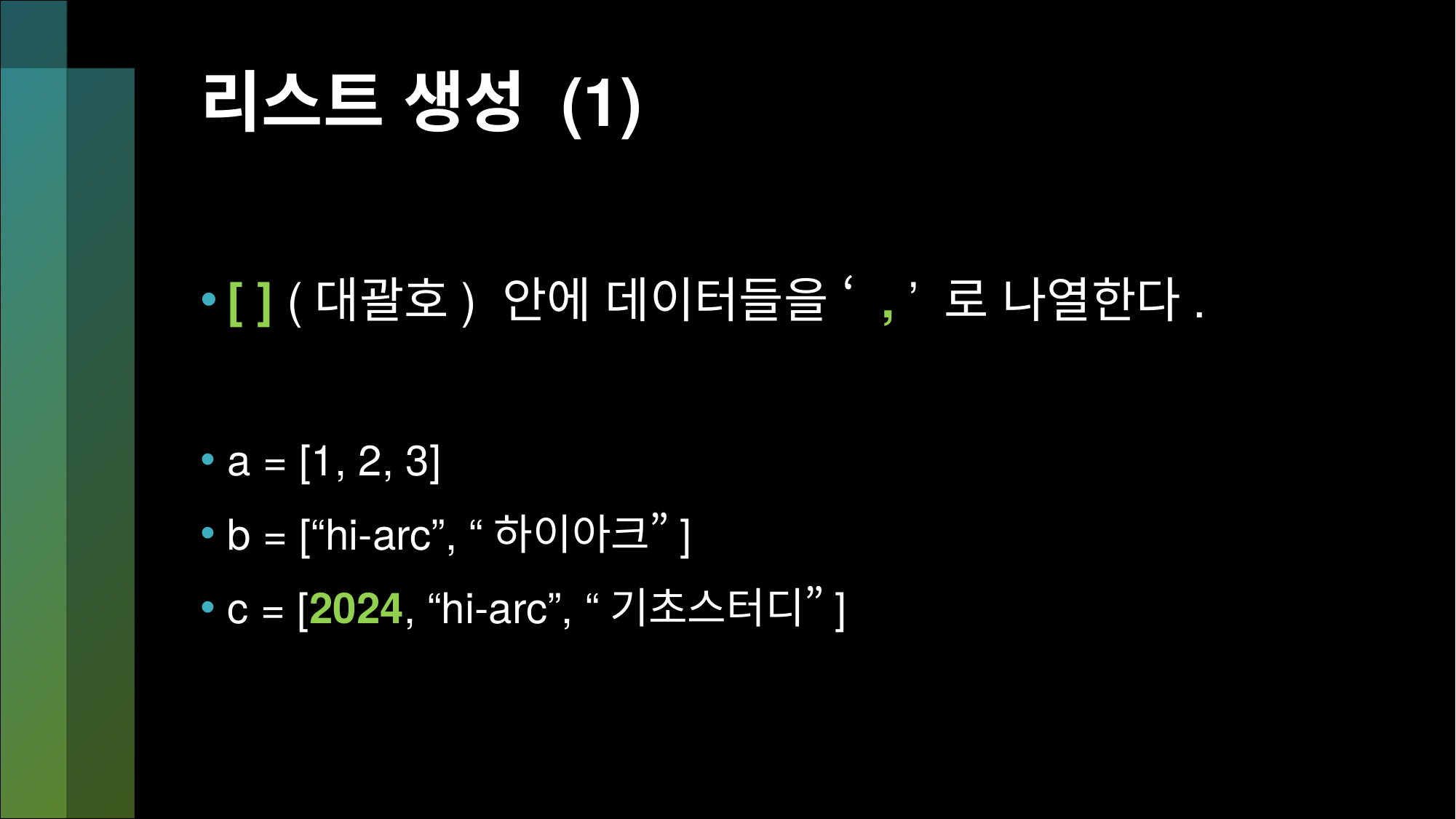

# 리스트 생성 (1)
[ ] (대괄호) 안에 데이터들을 ‘ , ’ 로 나열한다.

a = [1, 2, 3]
b = [“hi-arc”, “하이아크”]
c = [2024, “hi-arc”, “기초스터디”]